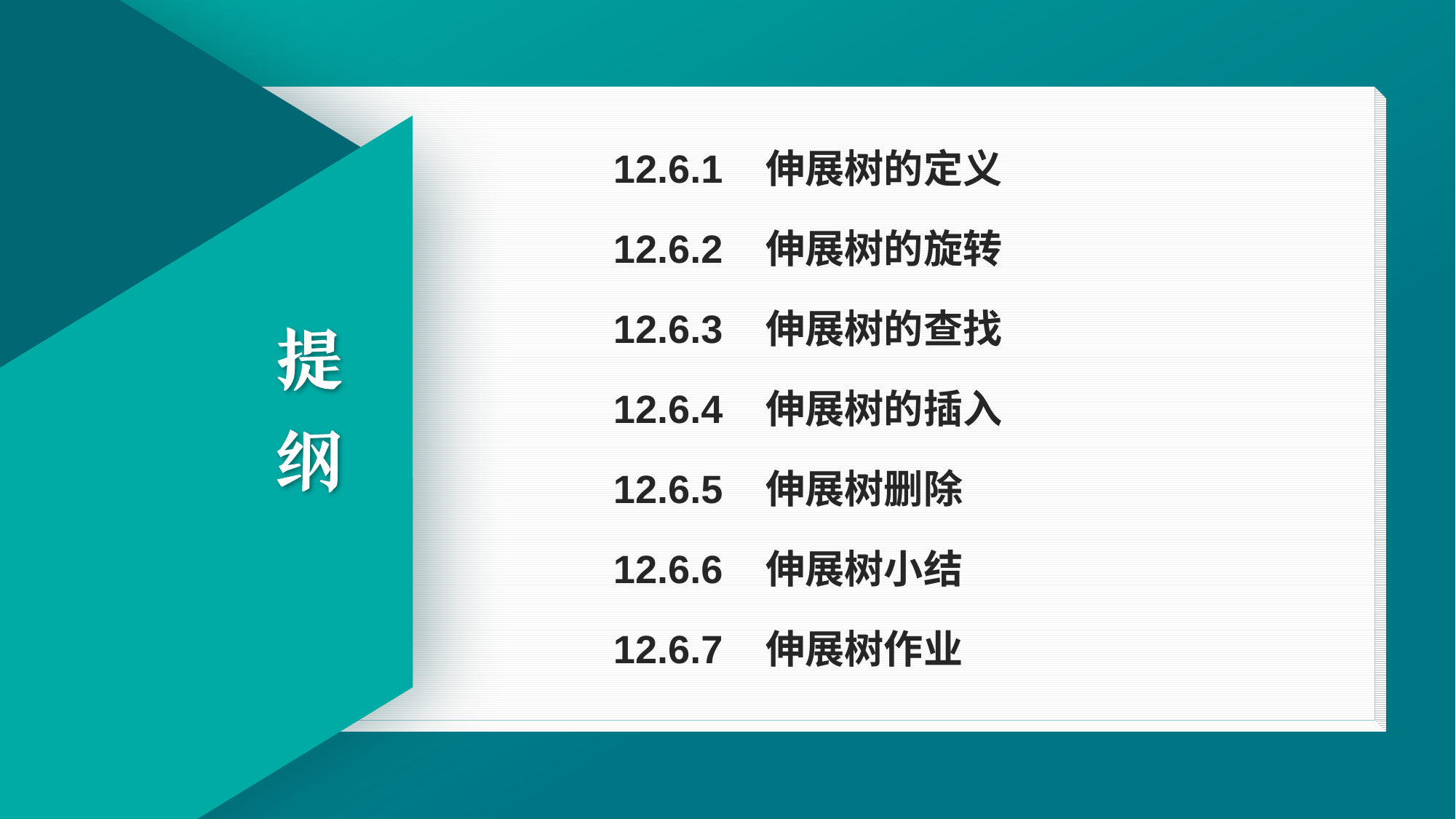

12.6.1   伸展树的定义
12.6.2   伸展树的旋转
12.6.3   伸展树的查找
12.6.4   伸展树的插入
12.6.5   伸展树删除
12.6.6   伸展树小结
12.6.7   伸展树作业